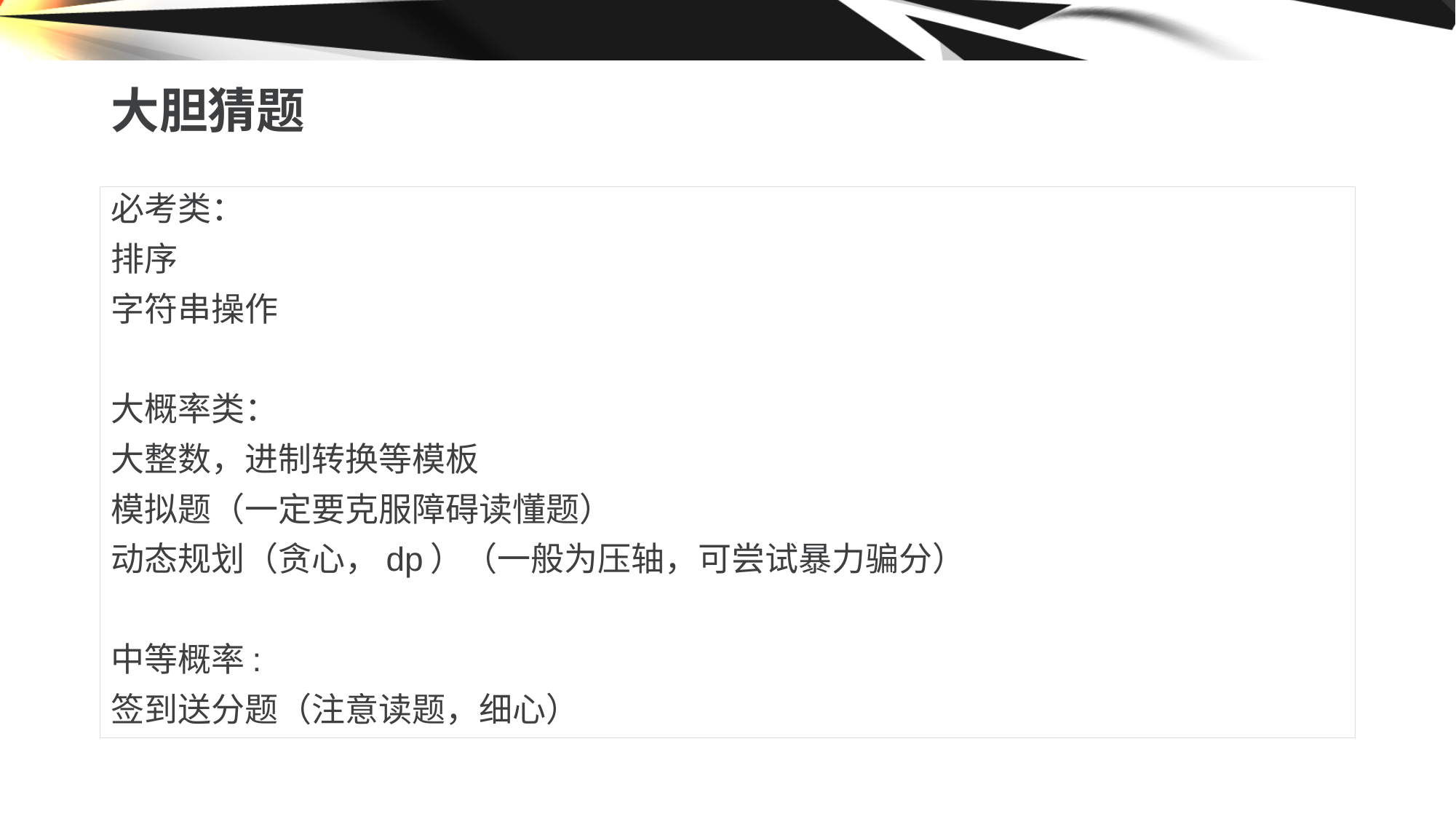

# 大胆猜题
必考类：
排序
字符串操作

大概率类：
大整数，进制转换等模板
模拟题（一定要克服障碍读懂题）
动态规划（贪心，dp）（一般为压轴，可尝试暴力骗分）

中等概率:
签到送分题（注意读题，细心）